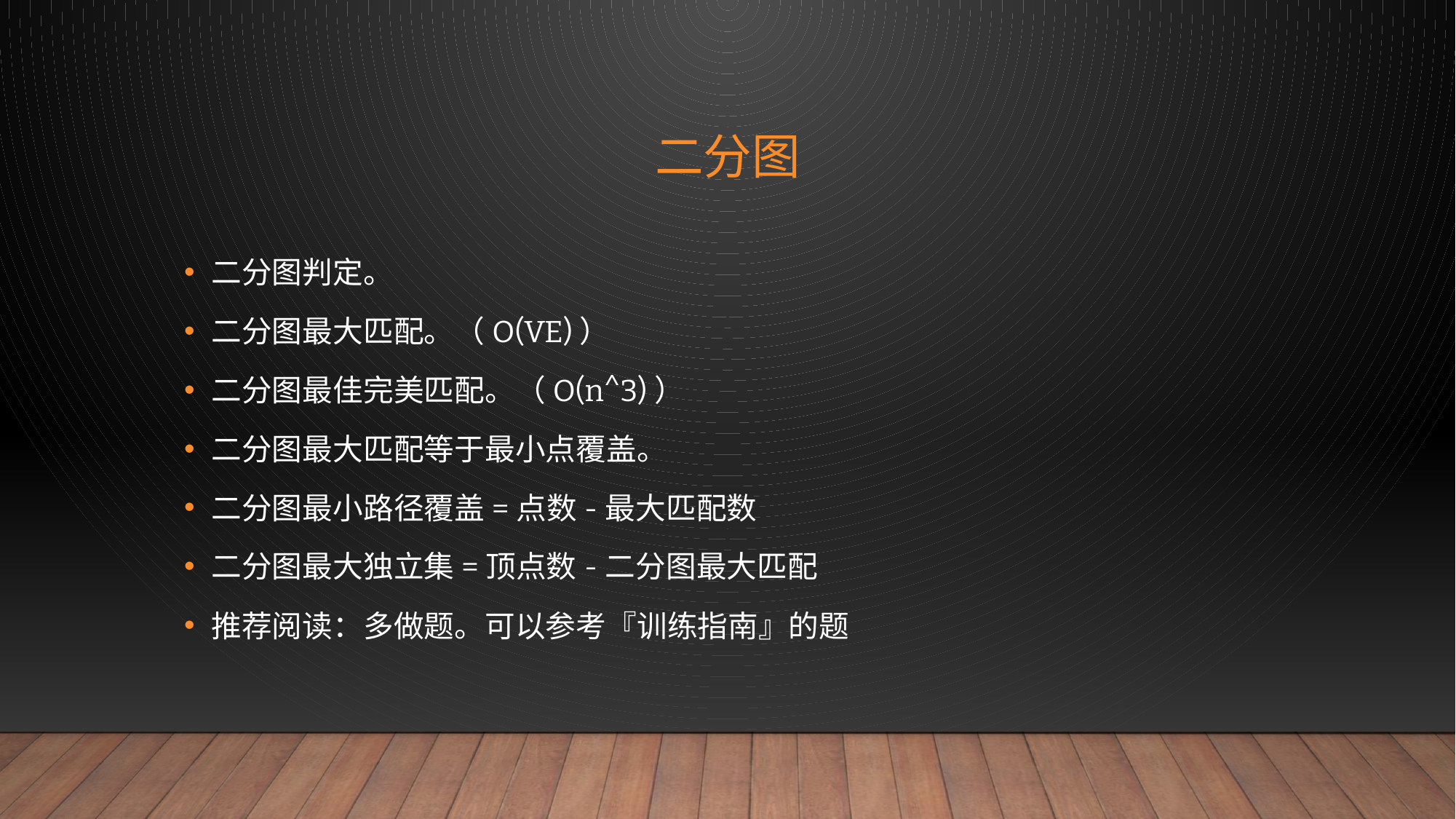

# 二分图
二分图判定。
二分图最大匹配。（O(VE)）
二分图最佳完美匹配。（O(n^3)）
二分图最大匹配等于最小点覆盖。
二分图最小路径覆盖=点数-最大匹配数
二分图最大独立集=顶点数-二分图最大匹配
推荐阅读：多做题。可以参考『训练指南』的题